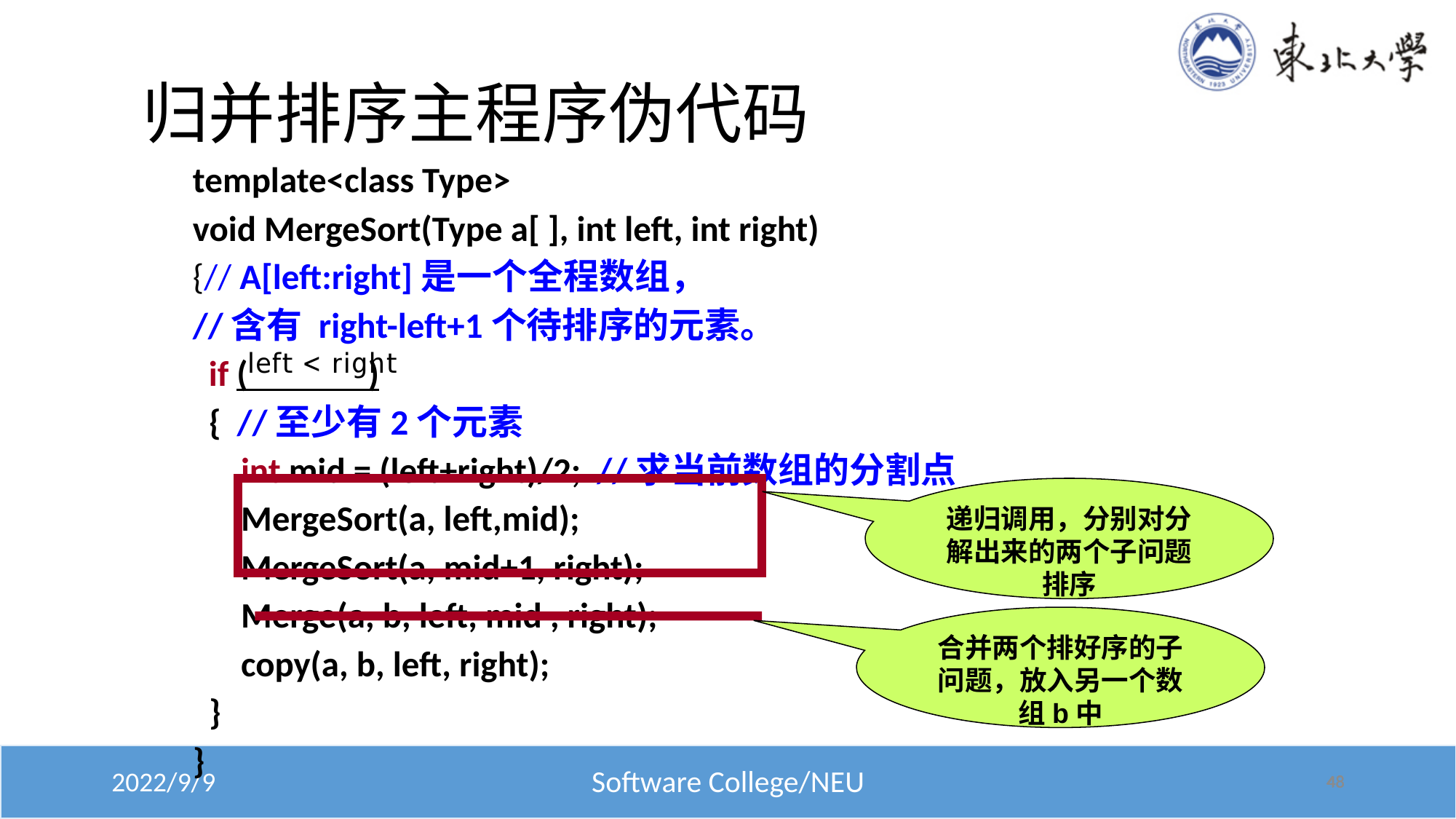

# 归并排序主程序伪代码
template<class Type>
void MergeSort(Type a[ ], int left, int right)
{// A[left:right]是一个全程数组，
//含有 right-left+1个待排序的元素。
  if (               )
  {  //至少有2个元素
      int mid = (left+right)/2;  //求当前数组的分割点
      MergeSort(a, left,mid);
      MergeSort(a, mid+1, right);
      Merge(a, b, left, mid , right);
      copy(a, b, left, right);
  }
}
left < right

递归调用，分别对分解出来的两个子问题排序
合并两个排好序的子问题，放入另一个数组b中

48